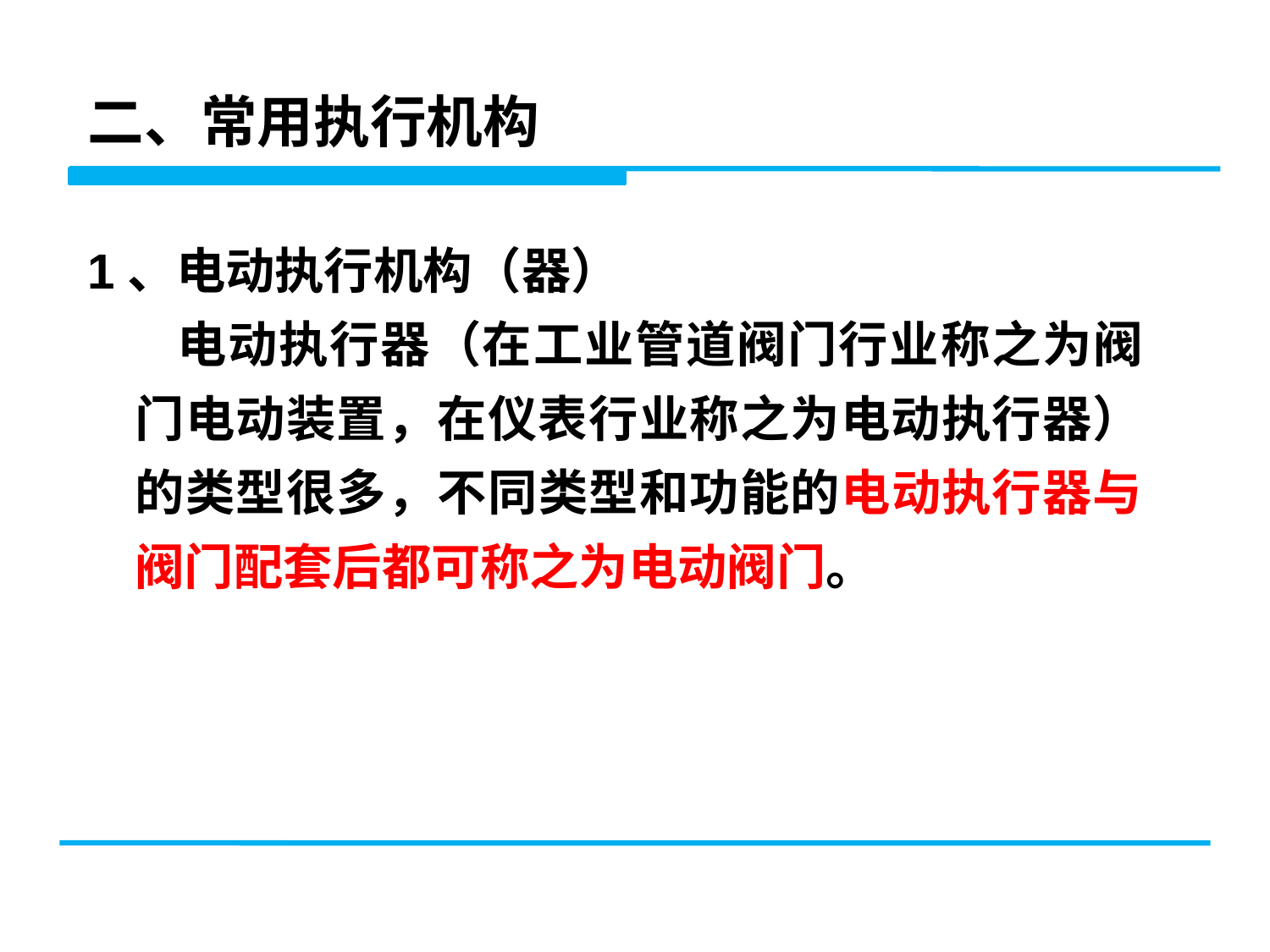

二、常用执行机构

1、电动执行机构（器）
      电动执行器（在工业管道阀门行业称之为阀门电动装置，在仪表行业称之为电动执行器）的类型很多，不同类型和功能的电动执行器与阀门配套后都可称之为电动阀门。